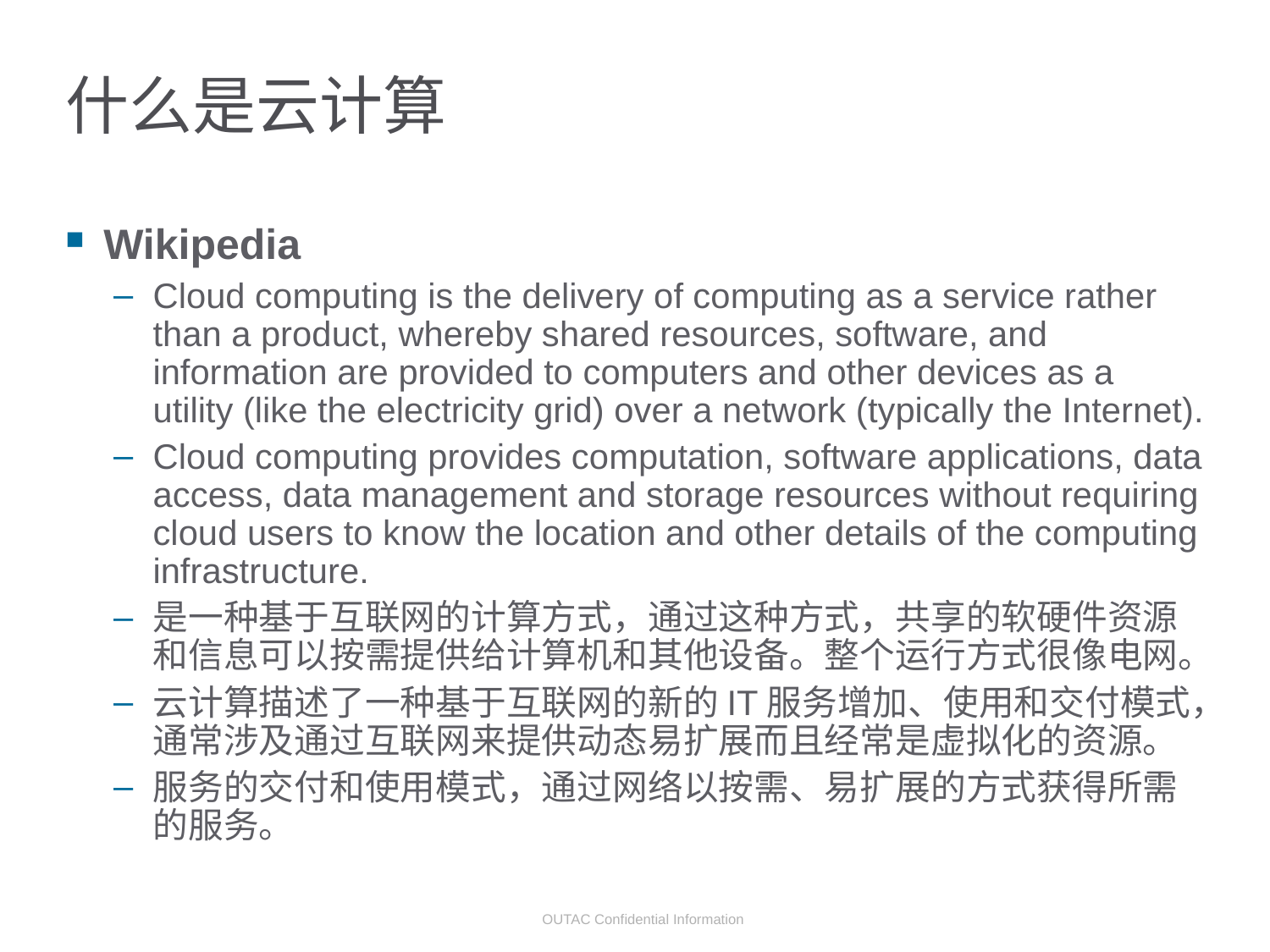

什么是云计算
Wikipedia
Cloud computing is the delivery of computing as a service rather than a product, whereby shared resources, software, and information are provided to computers and other devices as a utility (like the electricity grid) over a network (typically the Internet).
Cloud computing provides computation, software applications, data access, data management and storage resources without requiring cloud users to know the location and other details of the computing infrastructure.
是一种基于互联网的计算方式，通过这种方式，共享的软硬件资源和信息可以按需提供给计算机和其他设备。整个运行方式很像电网。
云计算描述了一种基于互联网的新的IT服务增加、使用和交付模式，通常涉及通过互联网来提供动态易扩展而且经常是虚拟化的资源。
服务的交付和使用模式，通过网络以按需、易扩展的方式获得所需的服务。